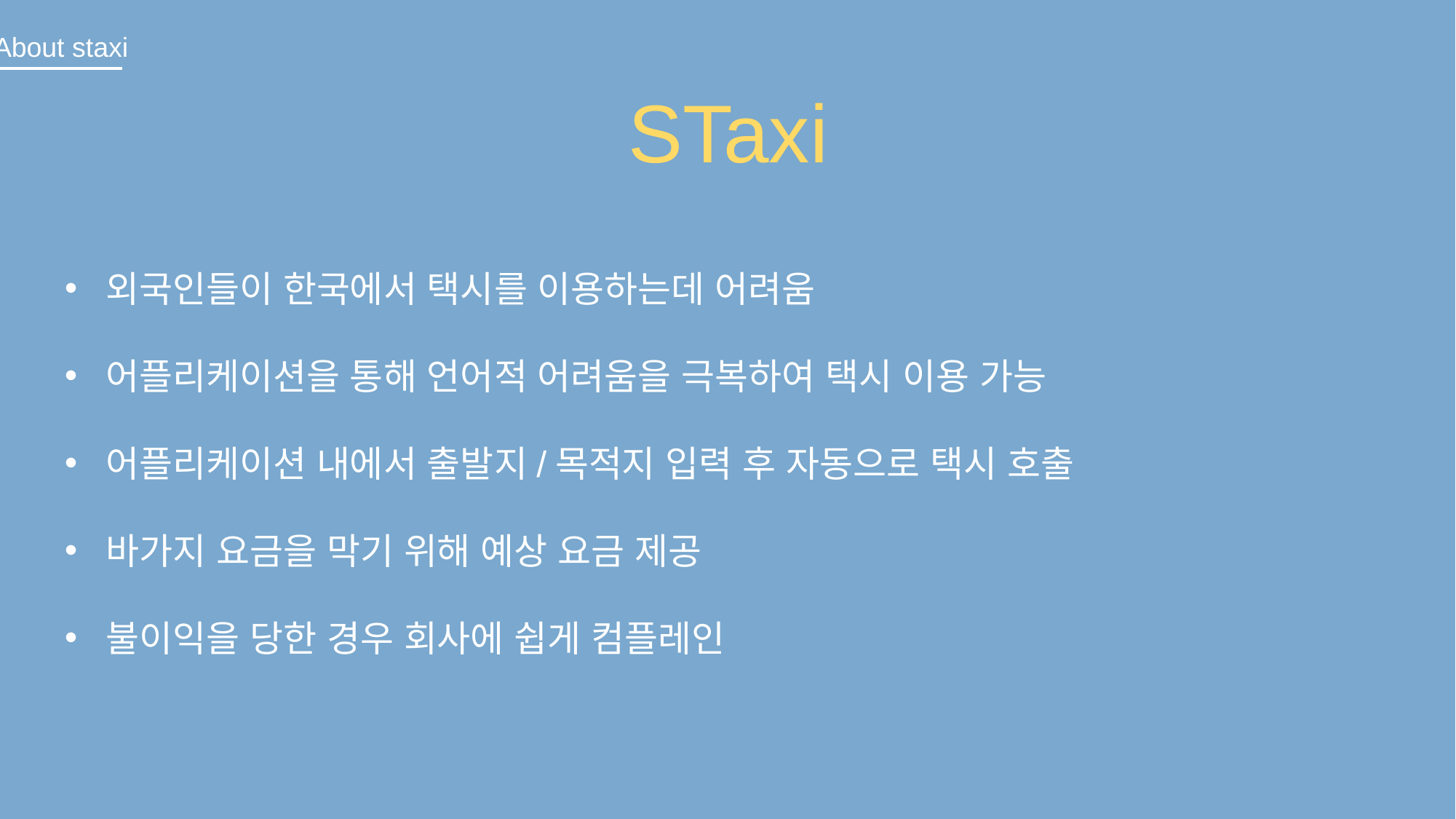

About staxi
STaxi
외국인들이 한국에서 택시를 이용하는데 어려움
어플리케이션을 통해 언어적 어려움을 극복하여 택시 이용 가능
어플리케이션 내에서 출발지/목적지 입력 후 자동으로 택시 호출
바가지 요금을 막기 위해 예상 요금 제공
불이익을 당한 경우 회사에 쉽게 컴플레인